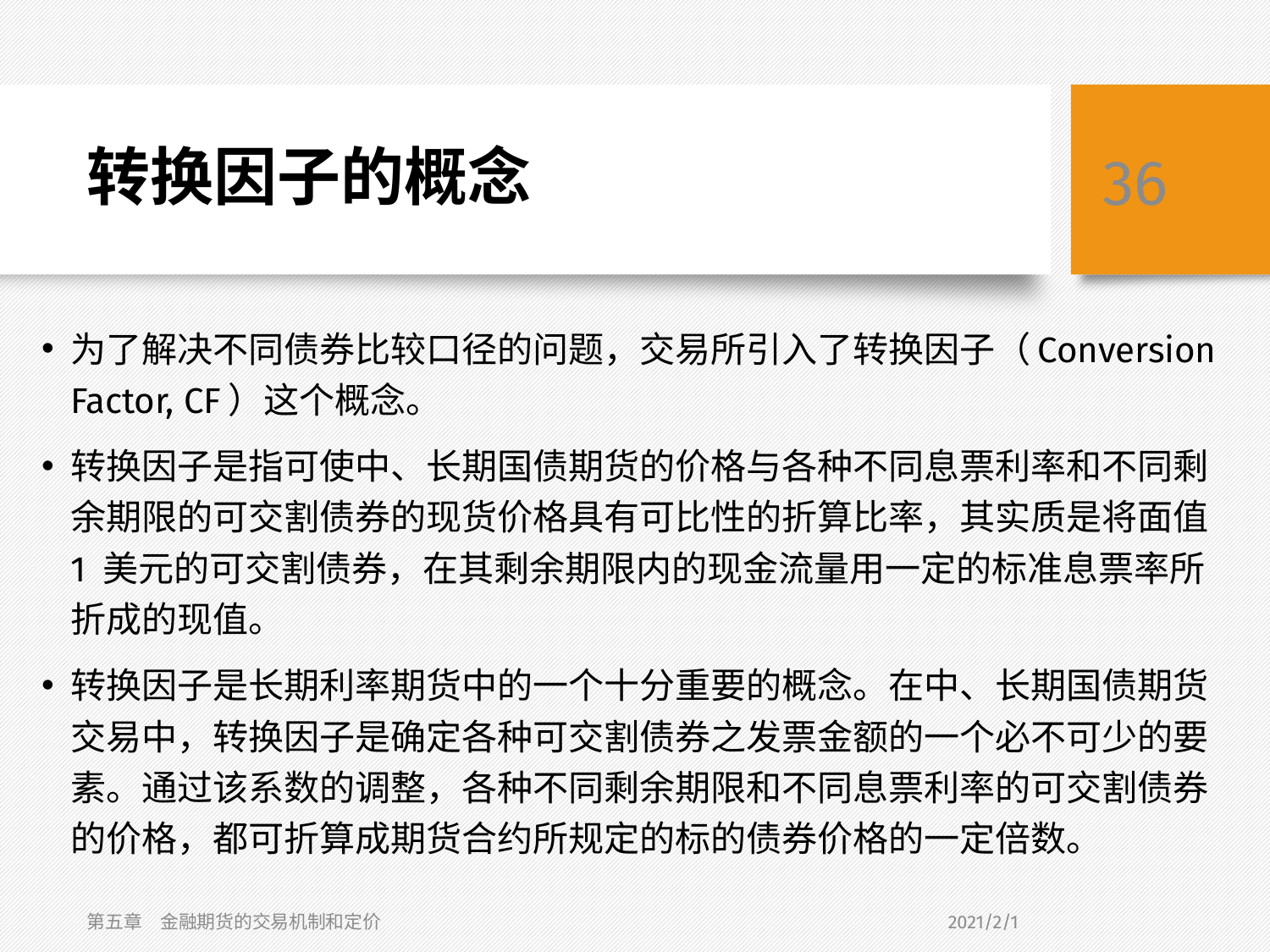

# 转换因子的概念
36
为了解决不同债券比较口径的问题，交易所引入了转换因子（Conversion Factor, CF）这个概念。
转换因子是指可使中、长期国债期货的价格与各种不同息票利率和不同剩余期限的可交割债券的现货价格具有可比性的折算比率，其实质是将面值1 美元的可交割债券，在其剩余期限内的现金流量用一定的标准息票率所折成的现值。
转换因子是长期利率期货中的一个十分重要的概念。在中、长期国债期货交易中，转换因子是确定各种可交割债券之发票金额的一个必不可少的要素。通过该系数的调整，各种不同剩余期限和不同息票利率的可交割债券的价格，都可折算成期货合约所规定的标的债券价格的一定倍数。
2021/2/1
第五章　金融期货的交易机制和定价